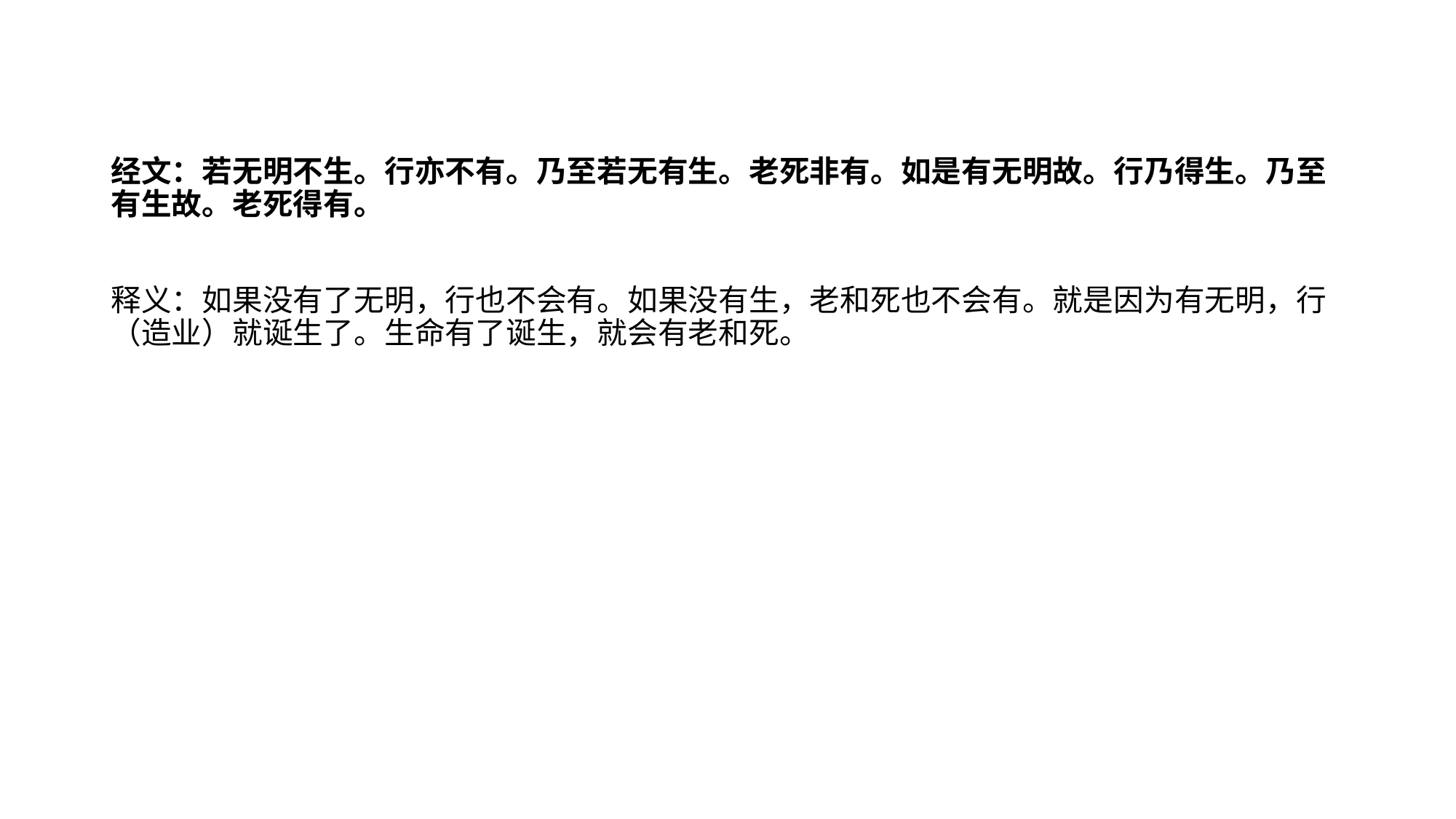

经文：若无明不生。行亦不有。乃至若无有生。老死非有。如是有无明故。行乃得生。乃至有生故。老死得有。

释义：如果没有了无明，行也不会有。如果没有生，老和死也不会有。就是因为有无明，行（造业）就诞生了。生命有了诞生，就会有老和死。